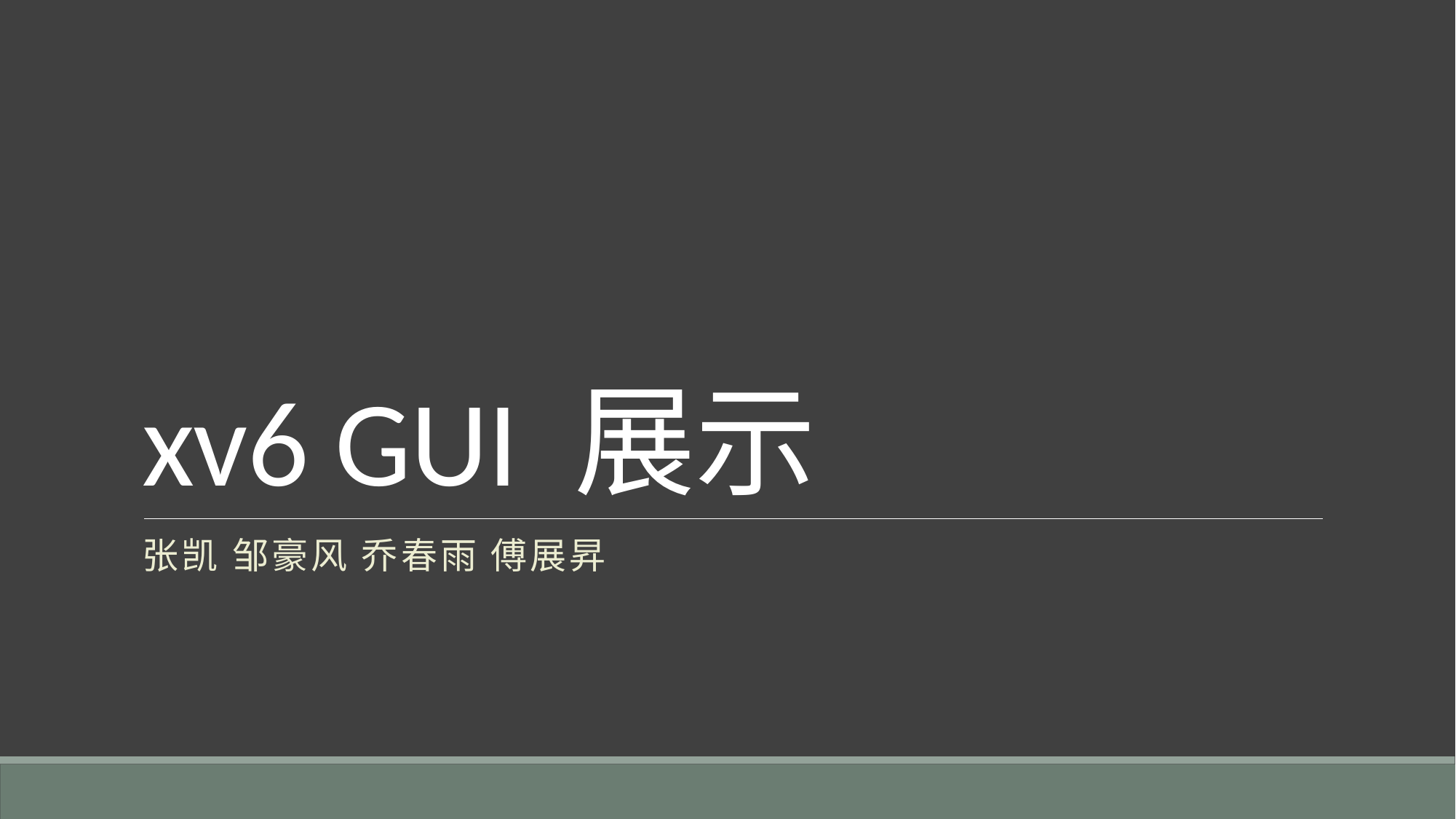

# xv6 GUI 展示
张凯 邹豪风 乔春雨 傅展昇